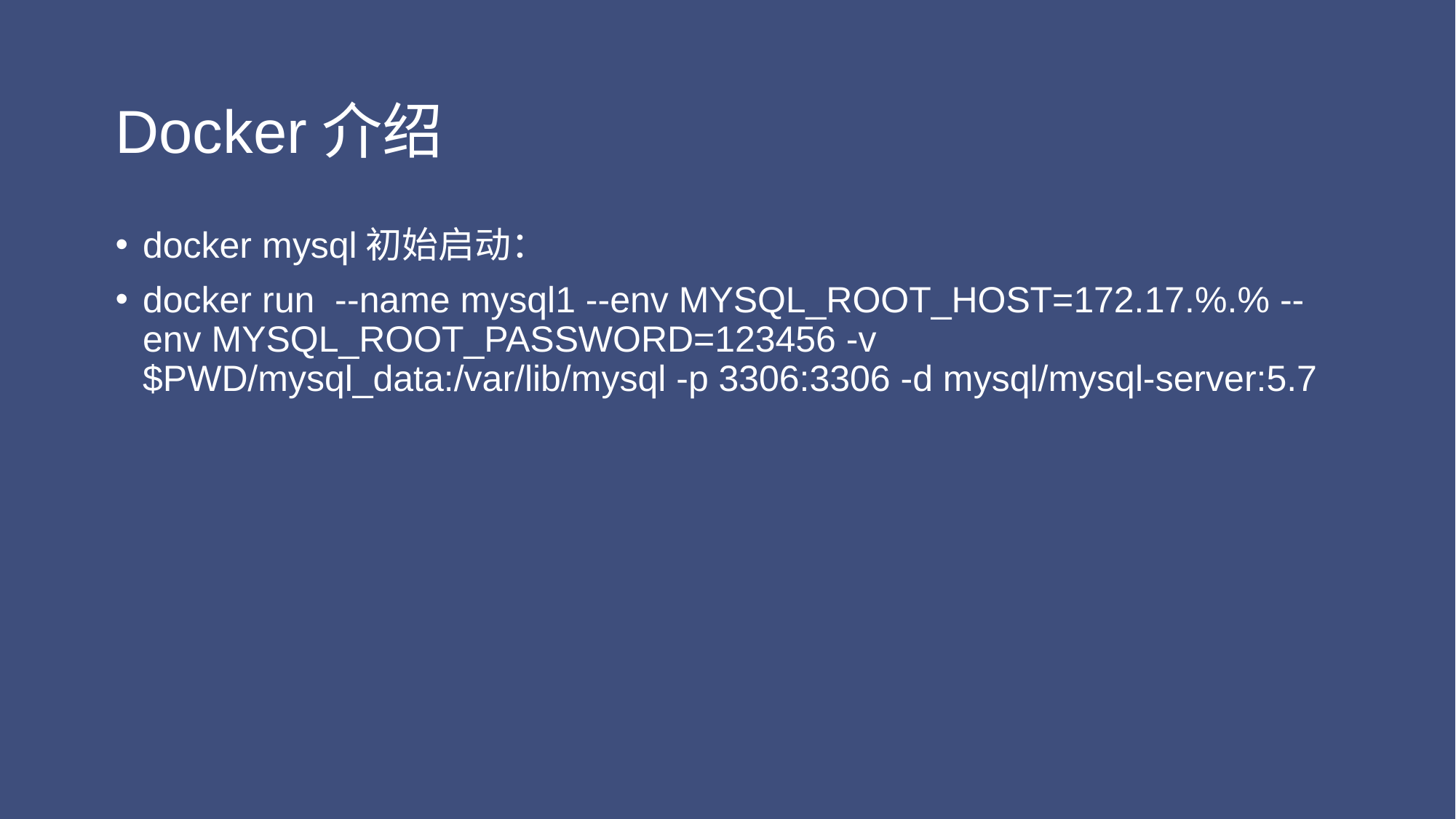

# Docker介绍
docker mysql初始启动：
docker run  --name mysql1 --env MYSQL_ROOT_HOST=172.17.%.% --env MYSQL_ROOT_PASSWORD=123456 -v $PWD/mysql_data:/var/lib/mysql -p 3306:3306 -d mysql/mysql-server:5.7